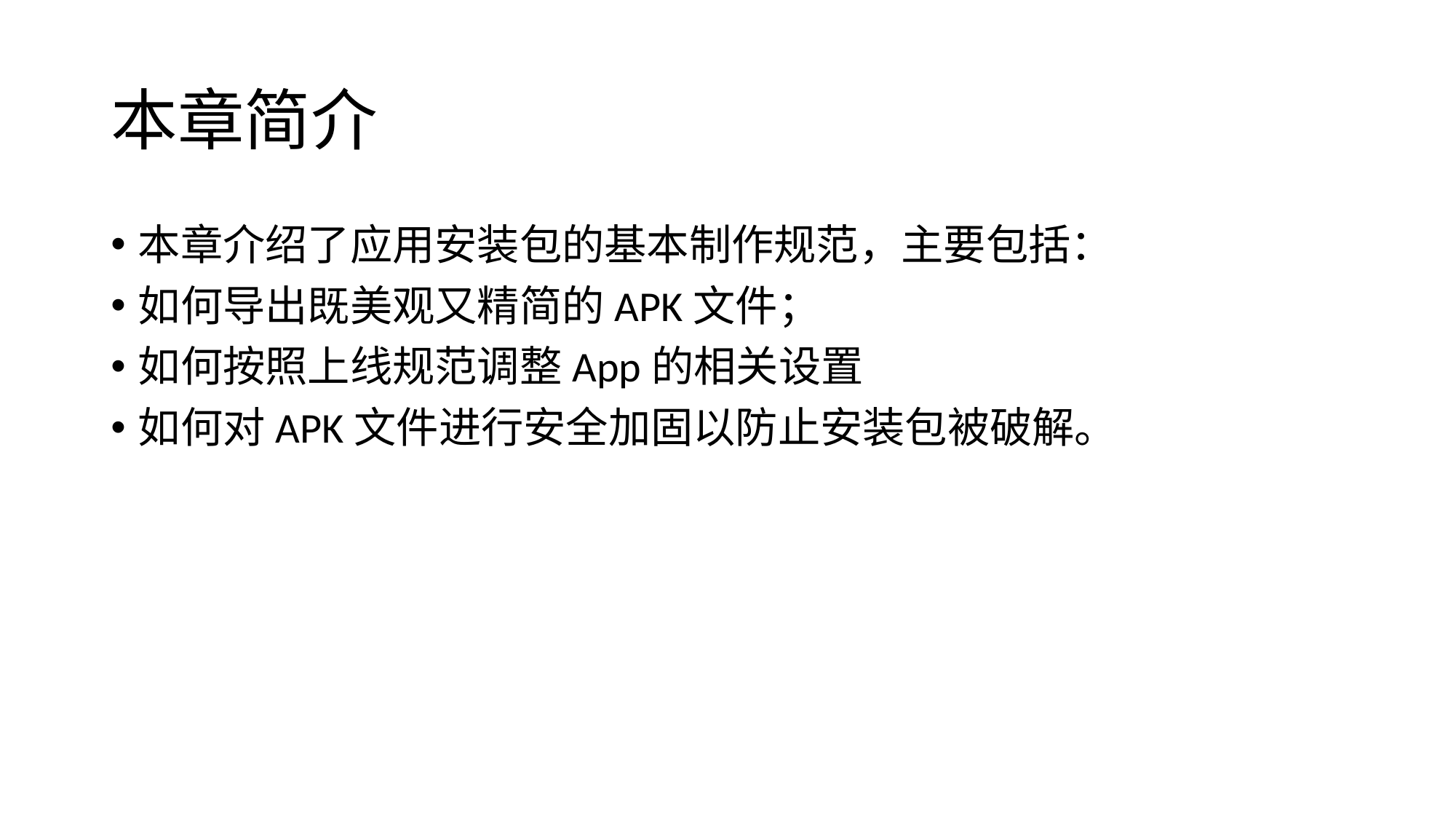

# 本章简介
本章介绍了应用安装包的基本制作规范，主要包括：
如何导出既美观又精简的APK文件；
如何按照上线规范调整App的相关设置
如何对APK文件进行安全加固以防止安装包被破解。